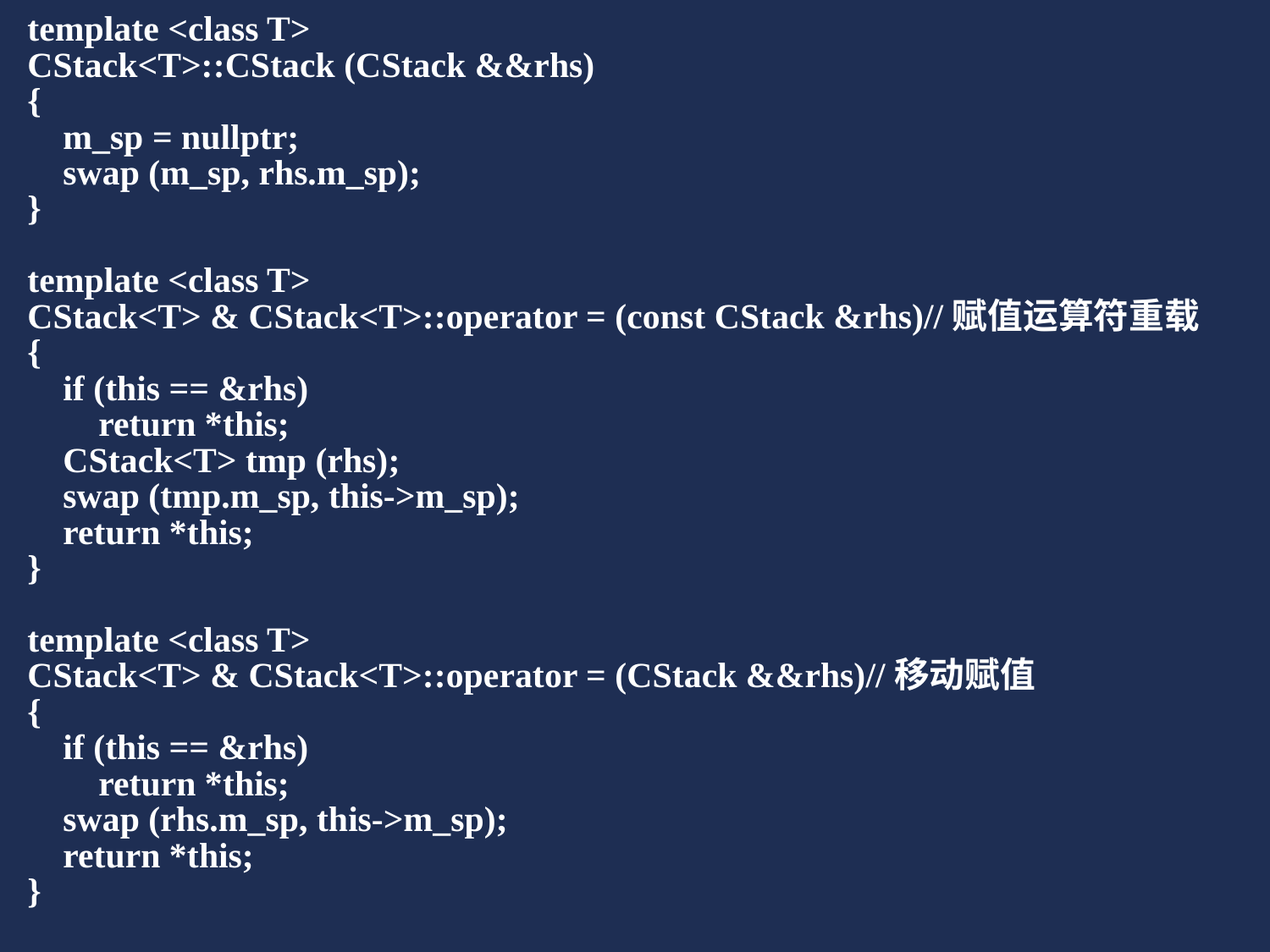

template <class T>
CStack<T>::CStack (CStack &&rhs)
{
    m_sp = nullptr;
    swap (m_sp, rhs.m_sp);
}

template <class T>
CStack<T> & CStack<T>::operator = (const CStack &rhs)//赋值运算符重载
{
    if (this == &rhs)
        return *this;
    CStack<T> tmp (rhs);
    swap (tmp.m_sp, this->m_sp);
    return *this;
}

template <class T>
CStack<T> & CStack<T>::operator = (CStack &&rhs)//移动赋值
{
    if (this == &rhs)
        return *this;
    swap (rhs.m_sp, this->m_sp);
    return *this;
}